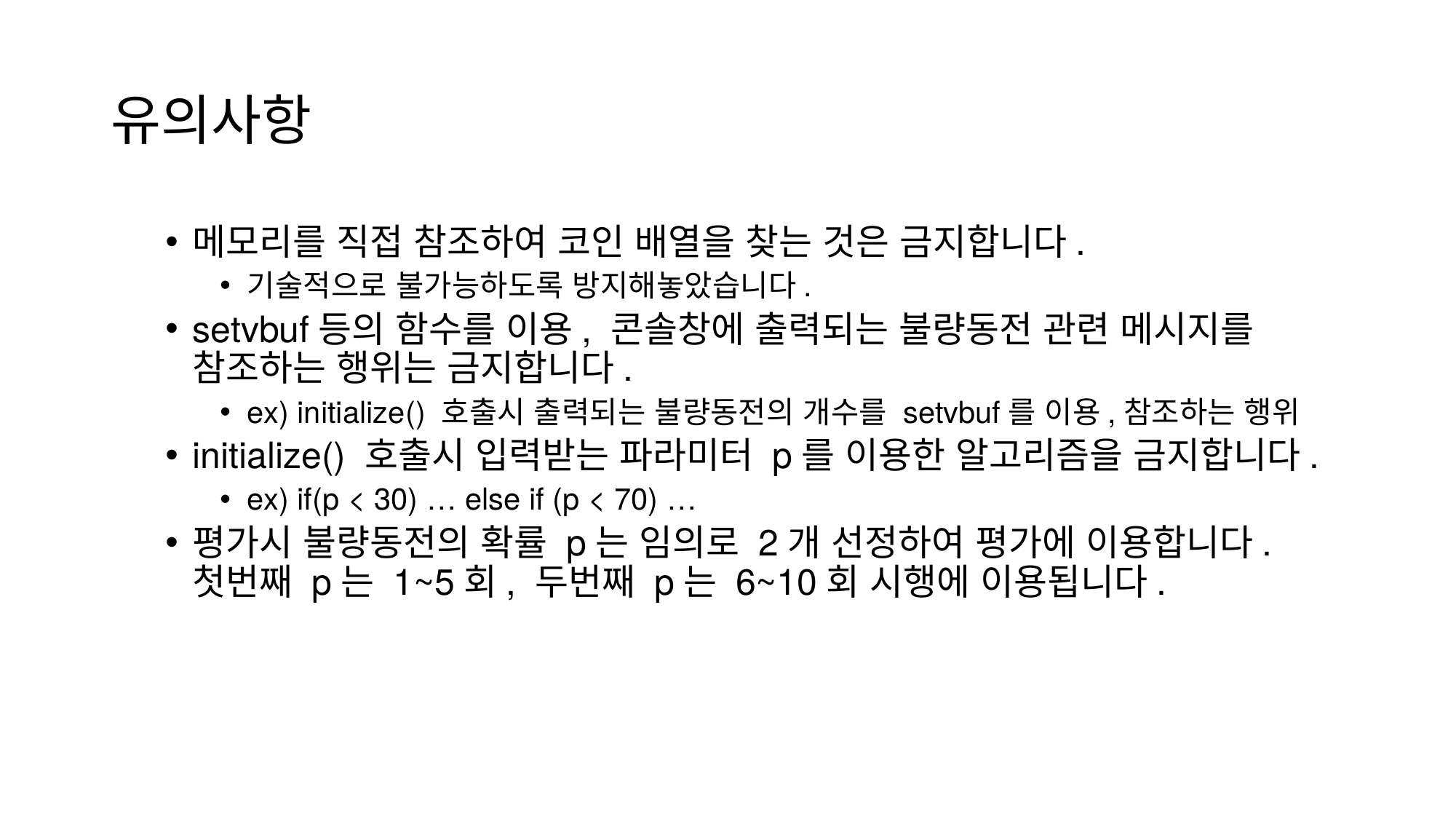

# 유의사항
메모리를 직접 참조하여 코인 배열을 찾는 것은 금지합니다.
기술적으로 불가능하도록 방지해놓았습니다.
setvbuf등의 함수를 이용, 콘솔창에 출력되는 불량동전 관련 메시지를 참조하는 행위는 금지합니다.
ex) initialize() 호출시 출력되는 불량동전의 개수를 setvbuf를 이용,참조하는 행위
initialize() 호출시 입력받는 파라미터 p를 이용한 알고리즘을 금지합니다.
ex) if(p < 30) … else if (p < 70) …
평가시 불량동전의 확률 p는 임의로 2개 선정하여 평가에 이용합니다. 첫번째 p는 1~5회, 두번째 p는 6~10회 시행에 이용됩니다.